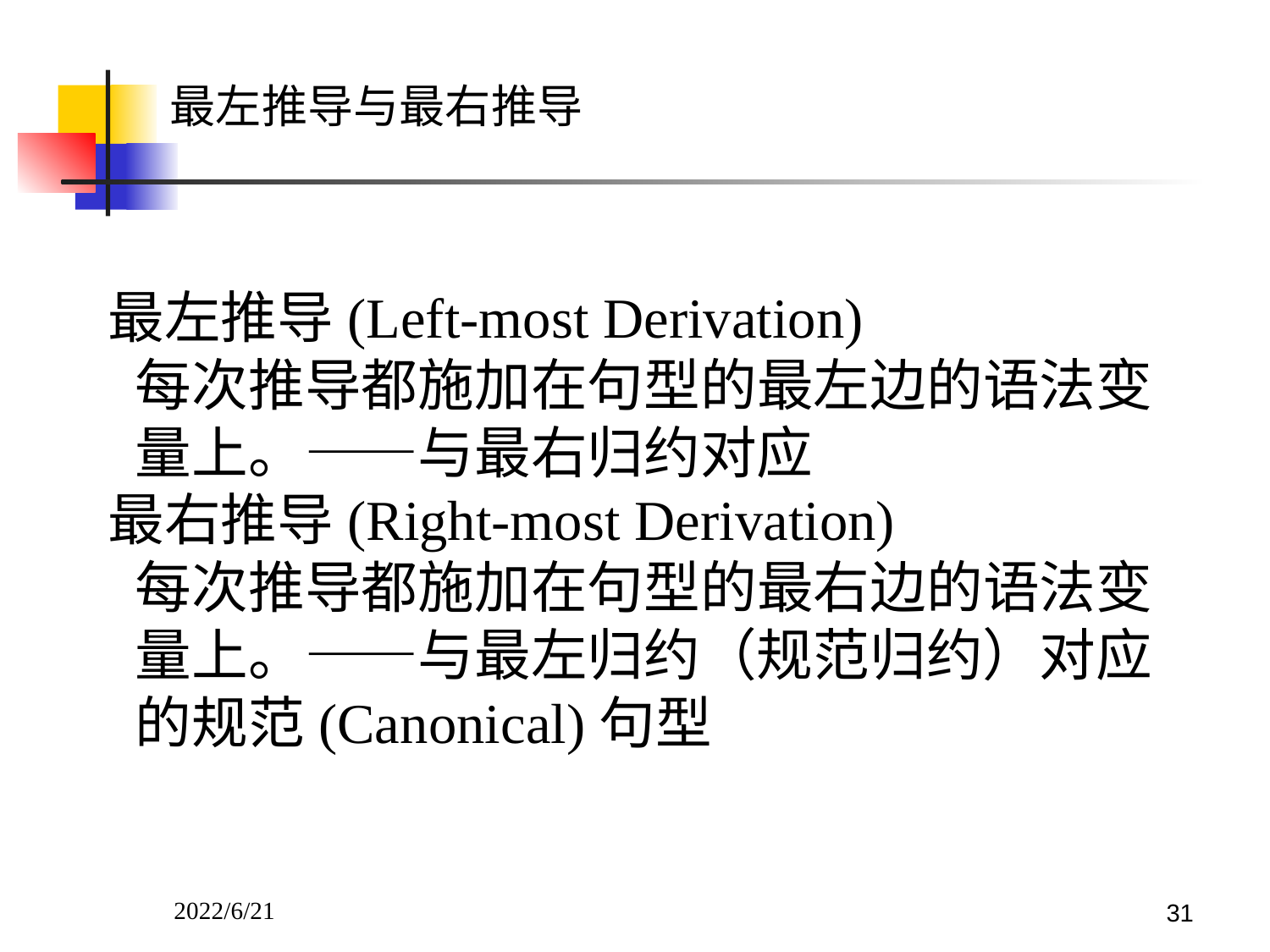

最左推导与最右推导
最左推导(Left-most Derivation)
每次推导都施加在句型的最左边的语法变量上。——与最右归约对应
最右推导(Right-most Derivation)
每次推导都施加在句型的最右边的语法变量上。——与最左归约（规范归约）对应的规范(Canonical)句型
2022/6/21

31